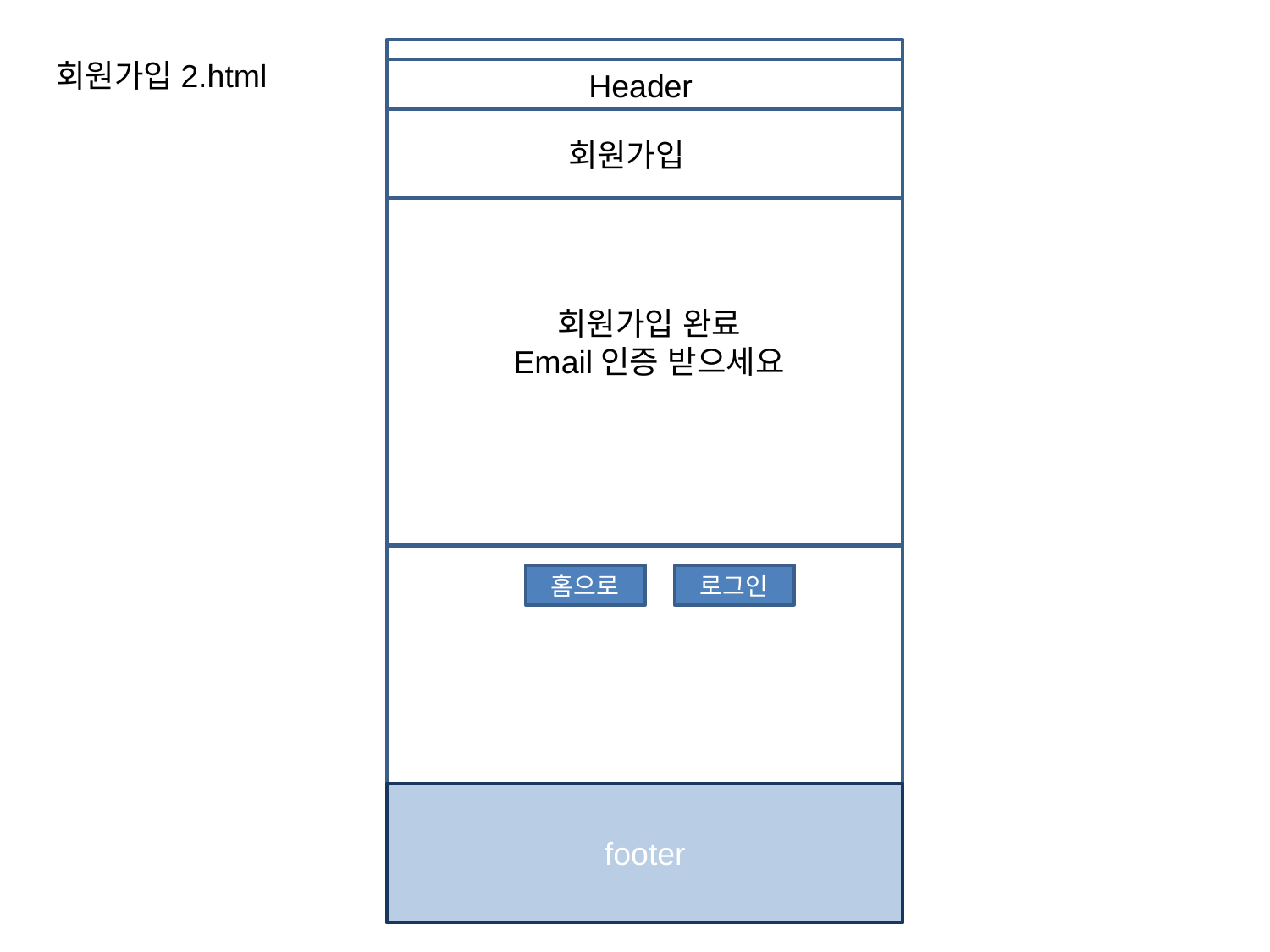

회원가입2.html

Header
회원가입

회원가입 완료
Email인증 받으세요
홈으로
로그인
footer